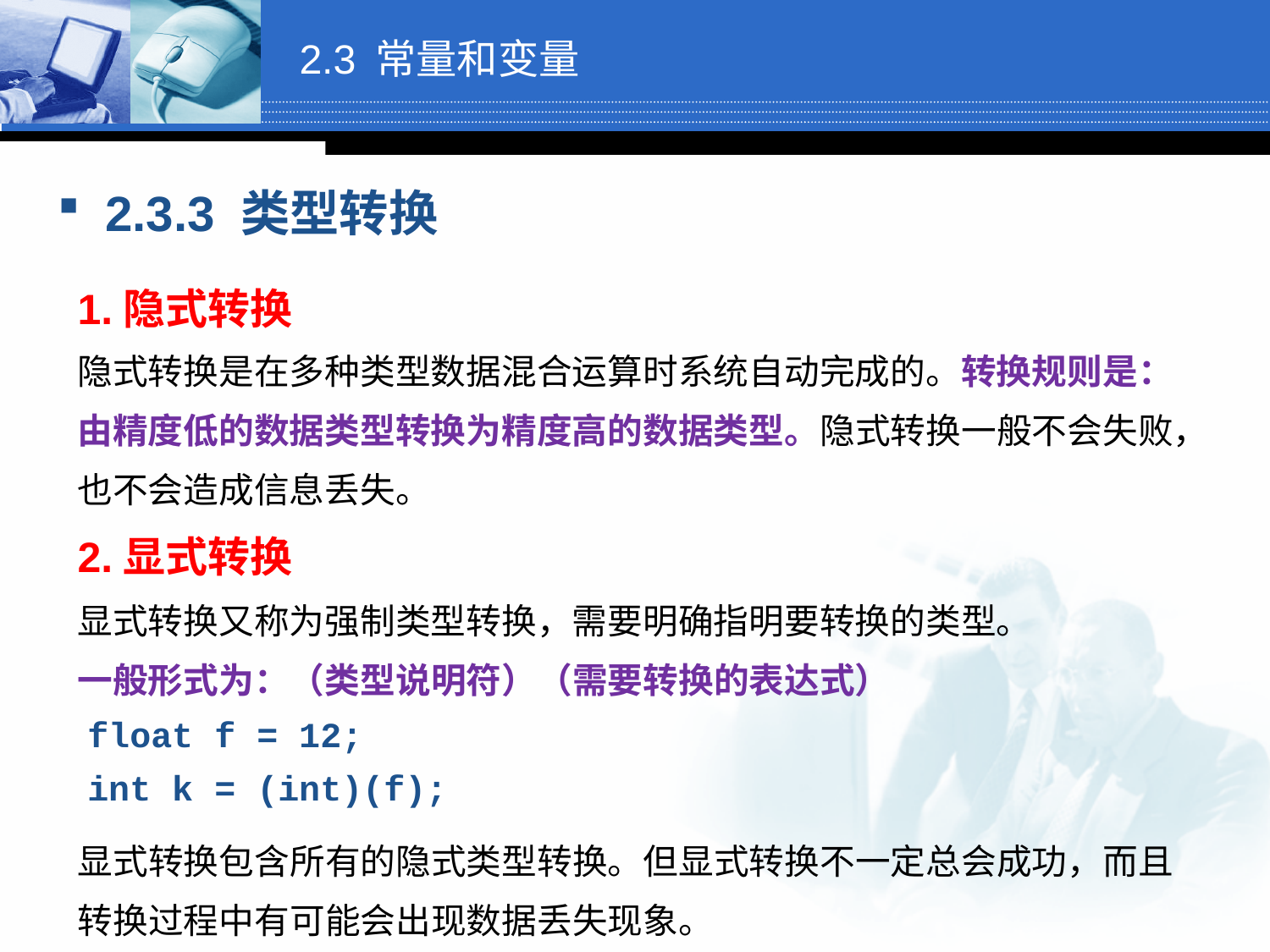

# 2.3 常量和变量
2.3.3 类型转换
1.隐式转换
隐式转换是在多种类型数据混合运算时系统自动完成的。转换规则是：由精度低的数据类型转换为精度高的数据类型。隐式转换一般不会失败，也不会造成信息丢失。
2.显式转换
显式转换又称为强制类型转换，需要明确指明要转换的类型。
一般形式为：（类型说明符）（需要转换的表达式）
float f = 12;
int k = (int)(f);
显式转换包含所有的隐式类型转换。但显式转换不一定总会成功，而且转换过程中有可能会出现数据丢失现象。